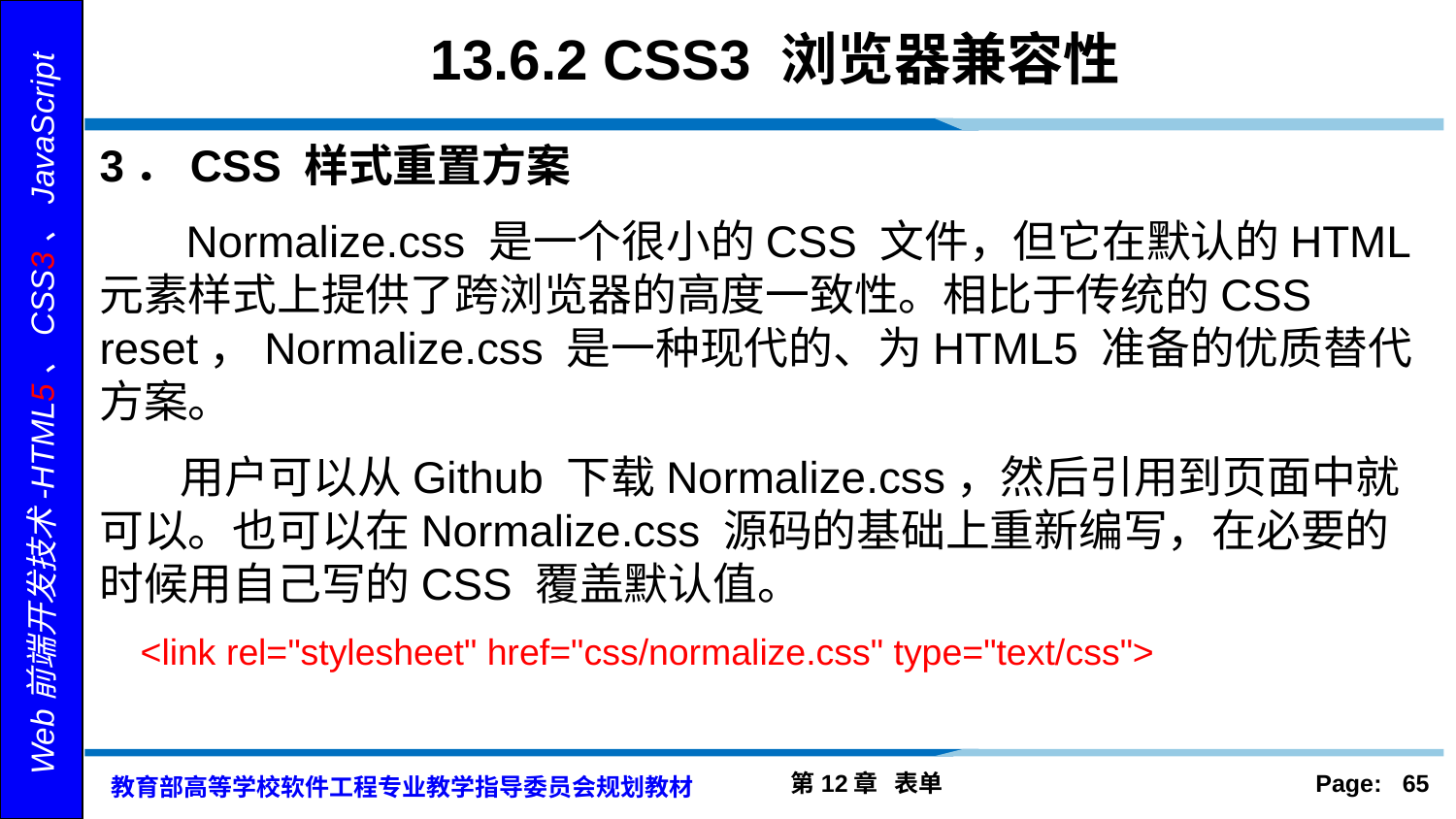

# 13.6.2 CSS3 浏览器兼容性
3．CSS 样式重置方案
       Normalize.css 是一个很小的CSS 文件，但它在默认的HTML 元素样式上提供了跨浏览器的高度一致性。相比于传统的CSS reset，Normalize.css 是一种现代的、为HTML5 准备的优质替代方案。
       用户可以从Github 下载Normalize.css，然后引用到页面中就可以。也可以在Normalize.css 源码的基础上重新编写，在必要的时候用自己写的CSS 覆盖默认值。
    <link rel="stylesheet" href="css/normalize.css" type="text/css">